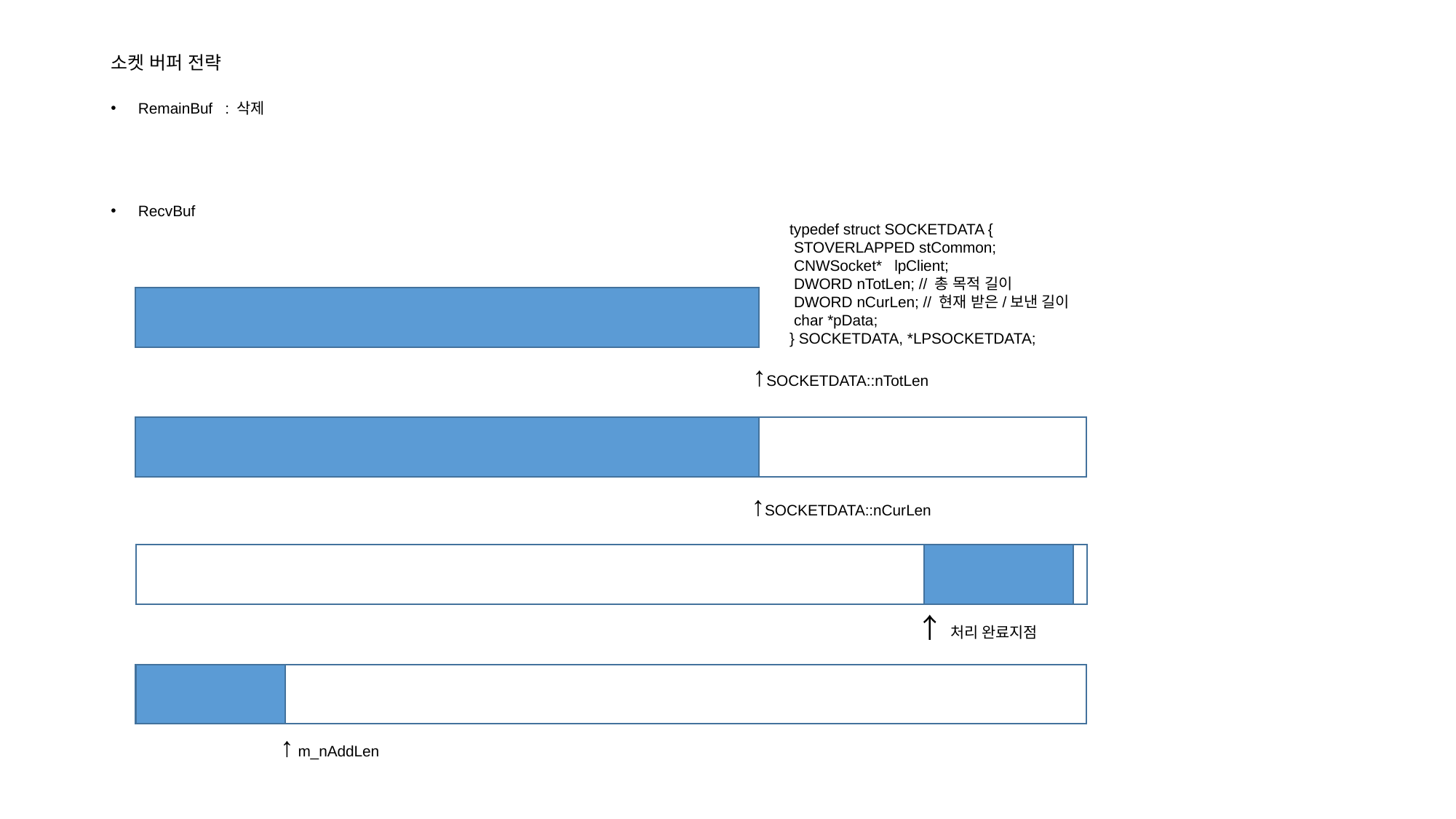

# 소켓 버퍼 전략
RemainBuf   : 삭제

RecvBuf

typedef struct SOCKETDATA {
 STOVERLAPPED stCommon;
 CNWSocket*   lpClient;
 DWORD nTotLen; // 총 목적 길이
 DWORD nCurLen; // 현재 받은/보낸 길이
 char *pData;
} SOCKETDATA, *LPSOCKETDATA;

↑SOCKETDATA::nTotLen

↑SOCKETDATA::nCurLen

↑처리 완료지점

↑ m_nAddLen